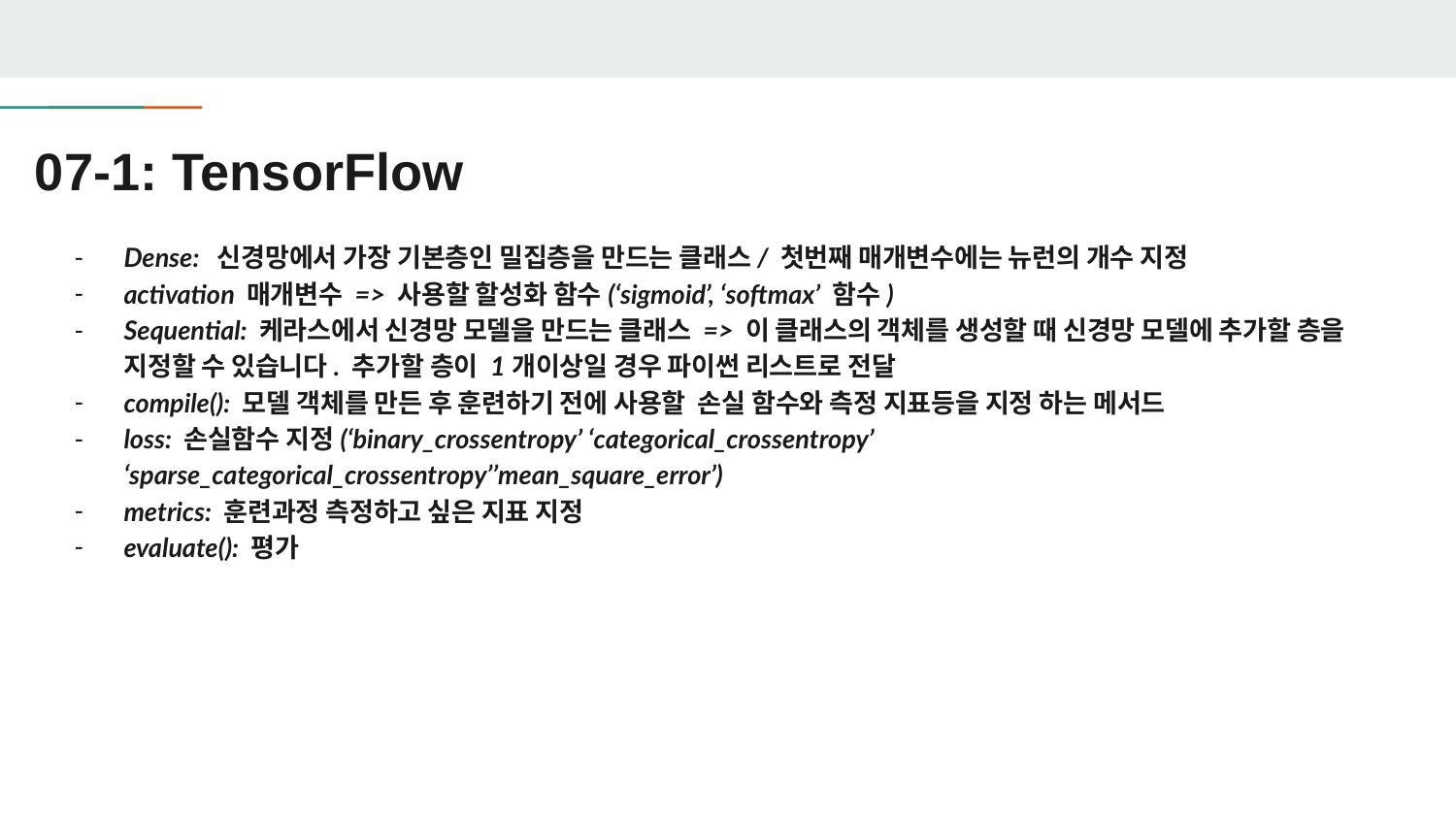

# 07-1: TensorFlow
Dense:  신경망에서 가장 기본층인 밀집층을 만드는 클래스/ 첫번째 매개변수에는 뉴런의 개수 지정
activation 매개변수 => 사용할 할성화 함수(‘sigmoid’, ‘softmax’ 함수)
Sequential: 케라스에서 신경망 모델을 만드는 클래스 => 이 클래스의 객체를 생성할 때 신경망 모델에 추가할 층을 지정할 수 있습니다. 추가할 층이 1개이상일 경우 파이썬 리스트로 전달
compile(): 모델 객체를 만든 후 훈련하기 전에 사용할  손실 함수와 측정 지표등을 지정 하는 메서드
loss: 손실함수 지정(‘binary_crossentropy’ ‘categorical_crossentropy’ ‘sparse_categorical_crossentropy’’mean_square_error’)
metrics: 훈련과정 측정하고 싶은 지표 지정
evaluate(): 평가